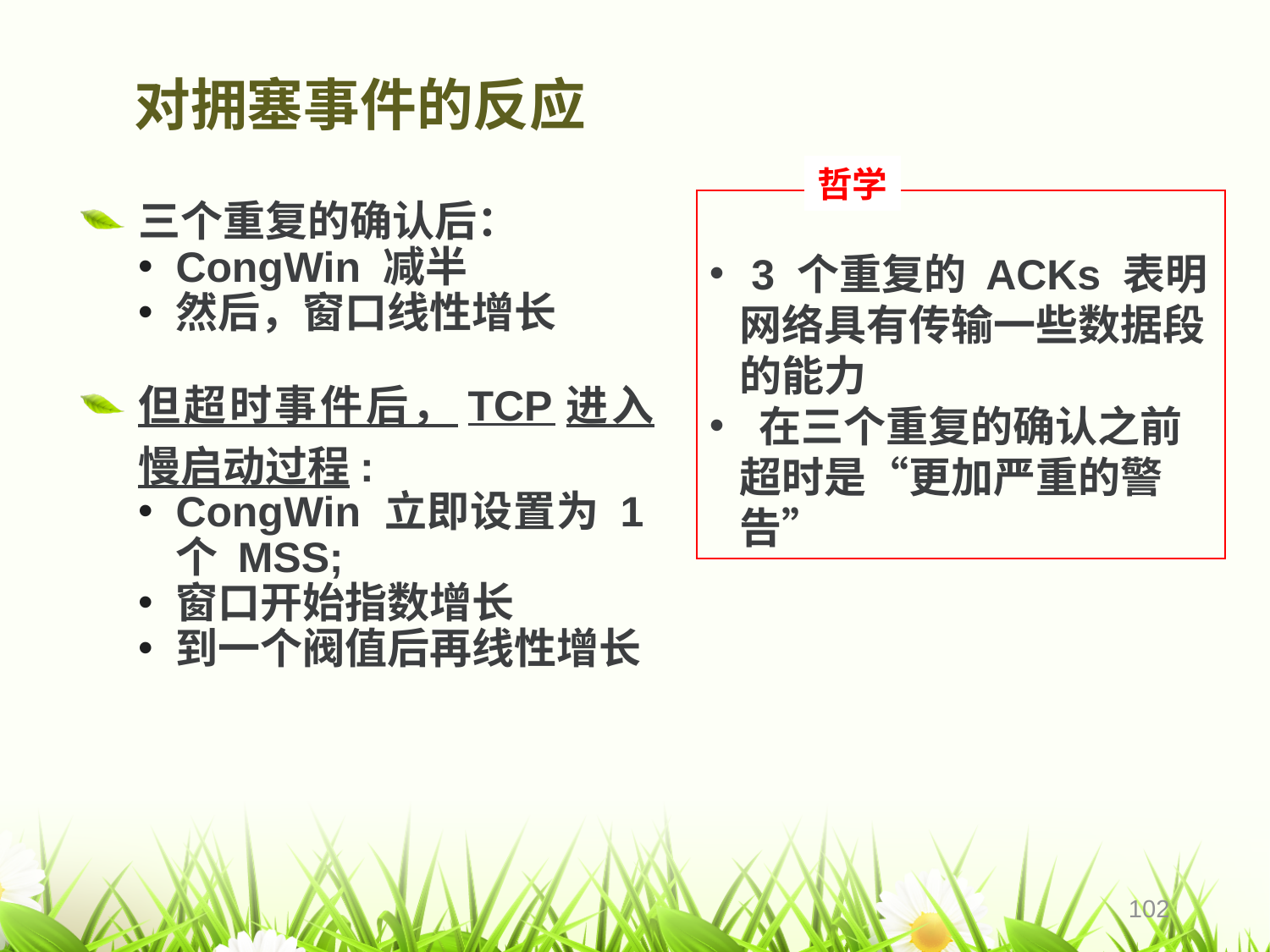

# 对拥塞事件的反应
哲学
三个重复的确认后：
CongWin 减半
然后，窗口线性增长
但超时事件后，TCP进入慢启动过程:
CongWin 立即设置为 1个 MSS;
窗口开始指数增长
到一个阀值后再线性增长

 3 个重复的 ACKs 表明网络具有传输一些数据段的能力
 在三个重复的确认之前超时是“更加严重的警告”
102